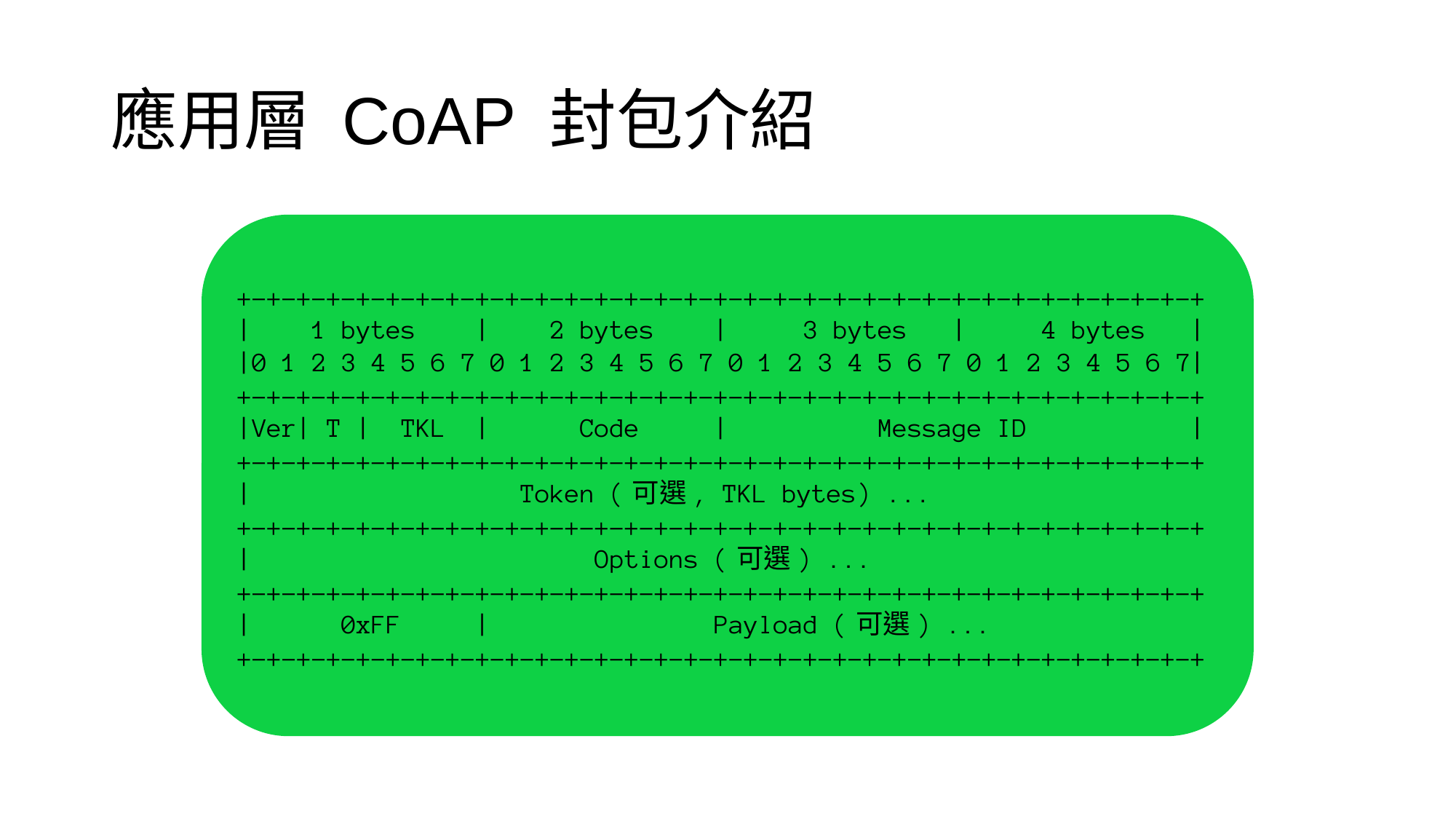

# 應用層 CoAP 封包介紹
+-+-+-+-+-+-+-+-+-+-+-+-+-+-+-+-+-+-+-+-+-+-+-+-+-+-+-+-+-+-+-+-+
|    1 bytes    |    2 bytes    |     3 bytes   |     4 bytes   |
|0 1 2 3 4 5 6 7 0 1 2 3 4 5 6 7 0 1 2 3 4 5 6 7 0 1 2 3 4 5 6 7|
+-+-+-+-+-+-+-+-+-+-+-+-+-+-+-+-+-+-+-+-+-+-+-+-+-+-+-+-+-+-+-+-+
|Ver| T |  TKL  |      Code     |          Message ID           |
+-+-+-+-+-+-+-+-+-+-+-+-+-+-+-+-+-+-+-+-+-+-+-+-+-+-+-+-+-+-+-+-+
|                  Token (可選, TKL bytes) ...
+-+-+-+-+-+-+-+-+-+-+-+-+-+-+-+-+-+-+-+-+-+-+-+-+-+-+-+-+-+-+-+-+
|                       Options (可選) ...
+-+-+-+-+-+-+-+-+-+-+-+-+-+-+-+-+-+-+-+-+-+-+-+-+-+-+-+-+-+-+-+-+
|      0xFF     |               Payload (可選) ...
+-+-+-+-+-+-+-+-+-+-+-+-+-+-+-+-+-+-+-+-+-+-+-+-+-+-+-+-+-+-+-+-+